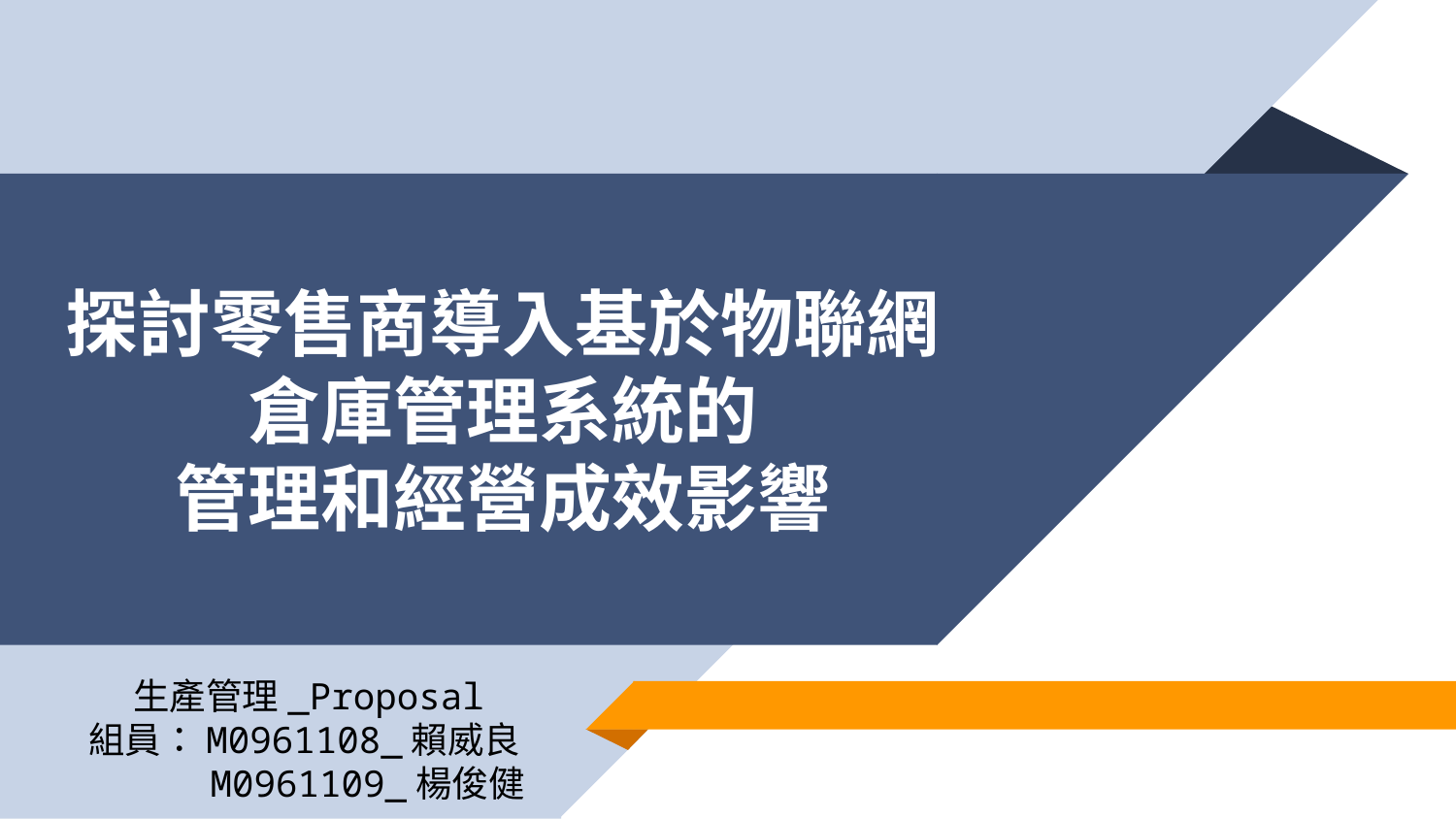

# 探討零售商導入基於物聯網倉庫管理系統的 管理和經營成效影響
生產管理_Proposal
組員：M0961108_賴威良
　　　M0961109_楊俊健